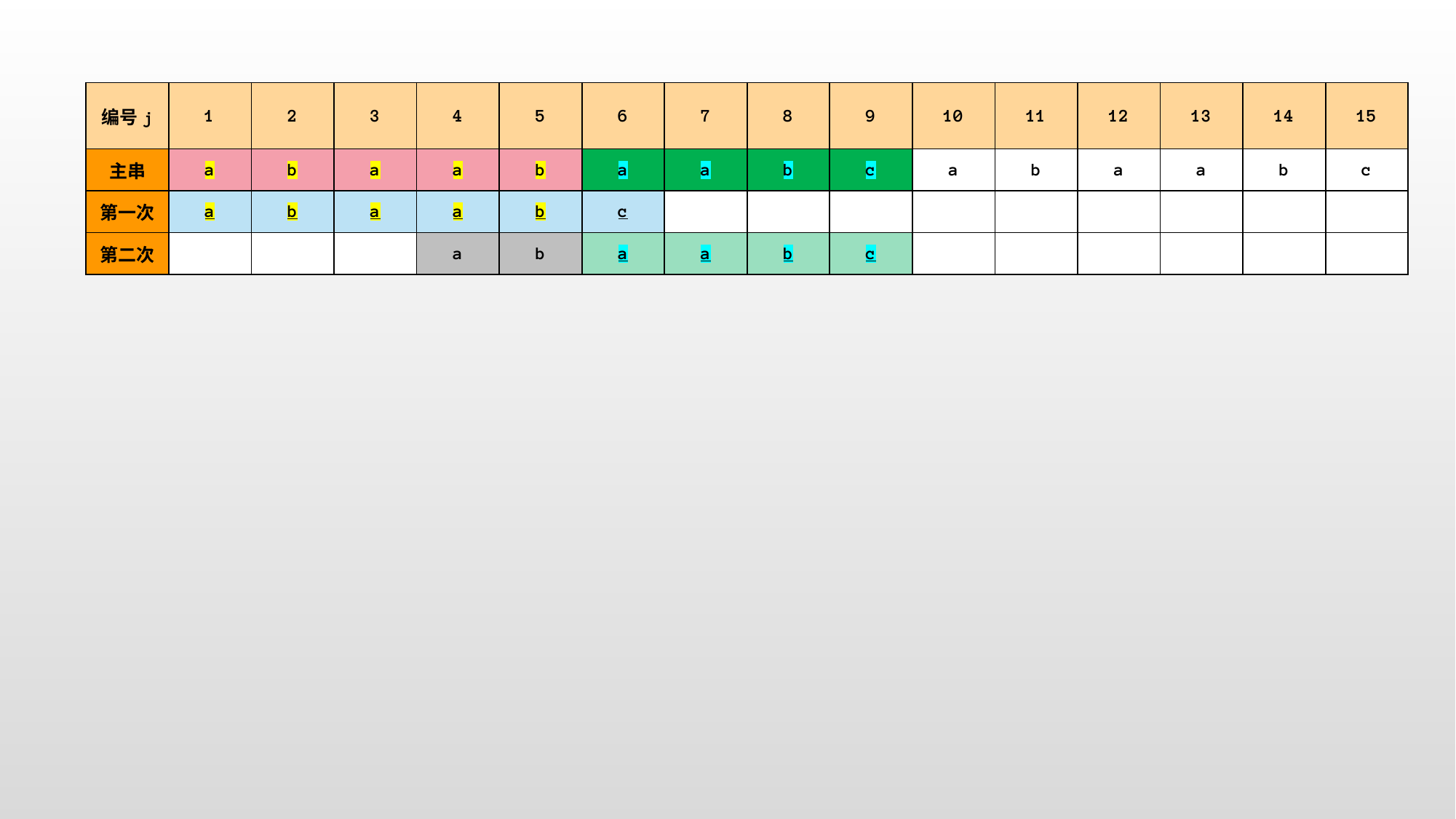

| 编号j | 1 | 2 | 3 | 4 | 5 | 6 | 7 | 8 | 9 | 10 | 11 | 12 | 13 | 14 | 15 |
| --- | --- | --- | --- | --- | --- | --- | --- | --- | --- | --- | --- | --- | --- | --- | --- |
| 主串 | a | b | a | a | b | a | a | b | c | a | b | a | a | b | c |
| 第一次 | a | b | a | a | b | c |  |  |  |  |  |  |  |  |  |
| 第二次 |  |  |  | a | b | a | a | b | c |  |  |  |  |  |  |